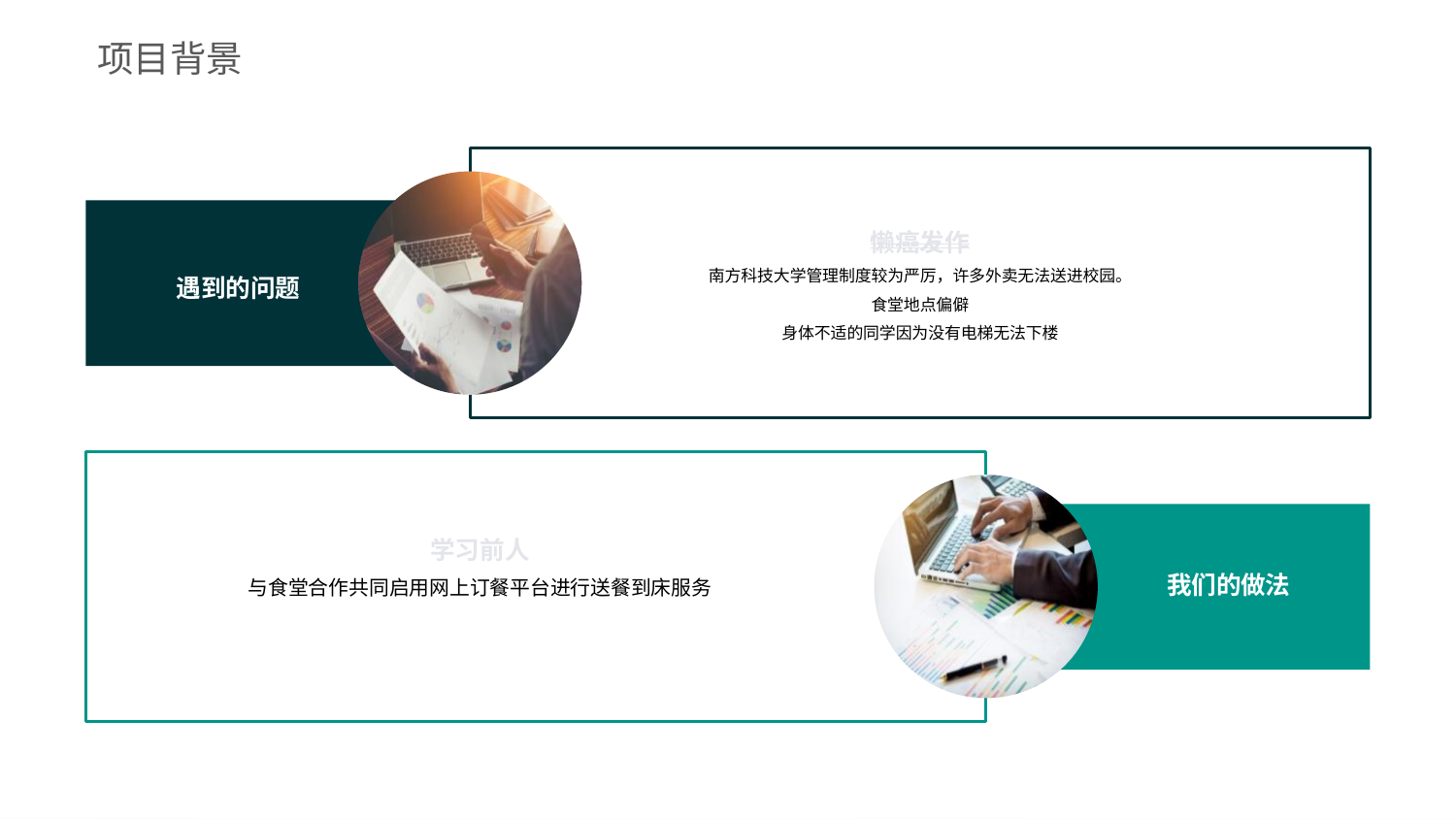

项目背景

遇到的问题
懒癌发作
南方科技大学管理制度较为严厉，许多外卖无法送进校园。
食堂地点偏僻
身体不适的同学因为没有电梯无法下楼

我们的做法
学习前人
与食堂合作共同启用网上订餐平台进行送餐到床服务